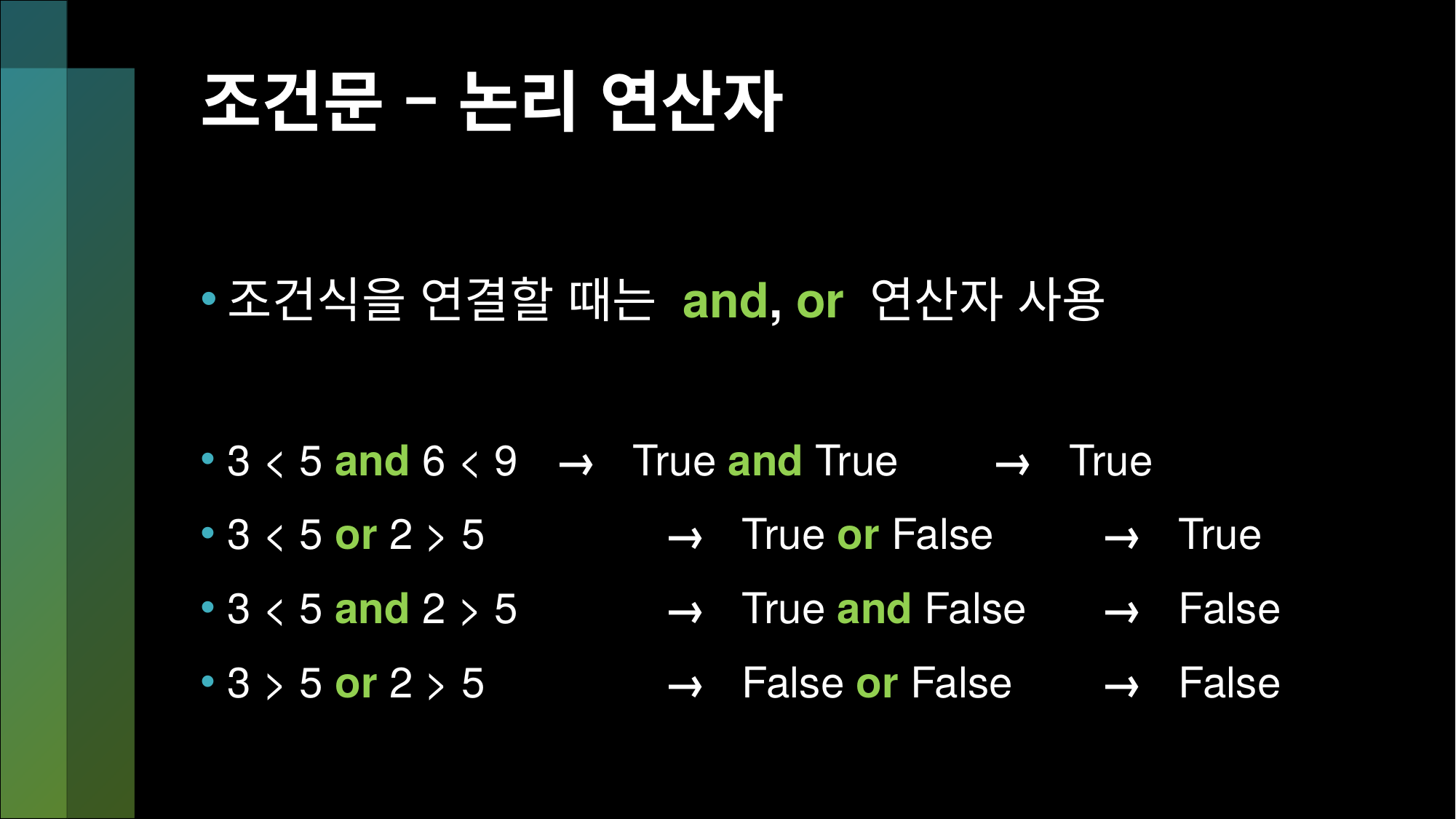

# 조건문 – 논리 연산자
조건식을 연결할 때는 and, or 연산자 사용

3 < 5 and 6 < 9  	→   True and True  	→   True
3 < 5 or 2 > 5	   	→   True or False   	→   True
3 < 5 and 2 > 5		→   True and False   	→   False
3 > 5 or 2 > 5	   	→   False or False   	→   False